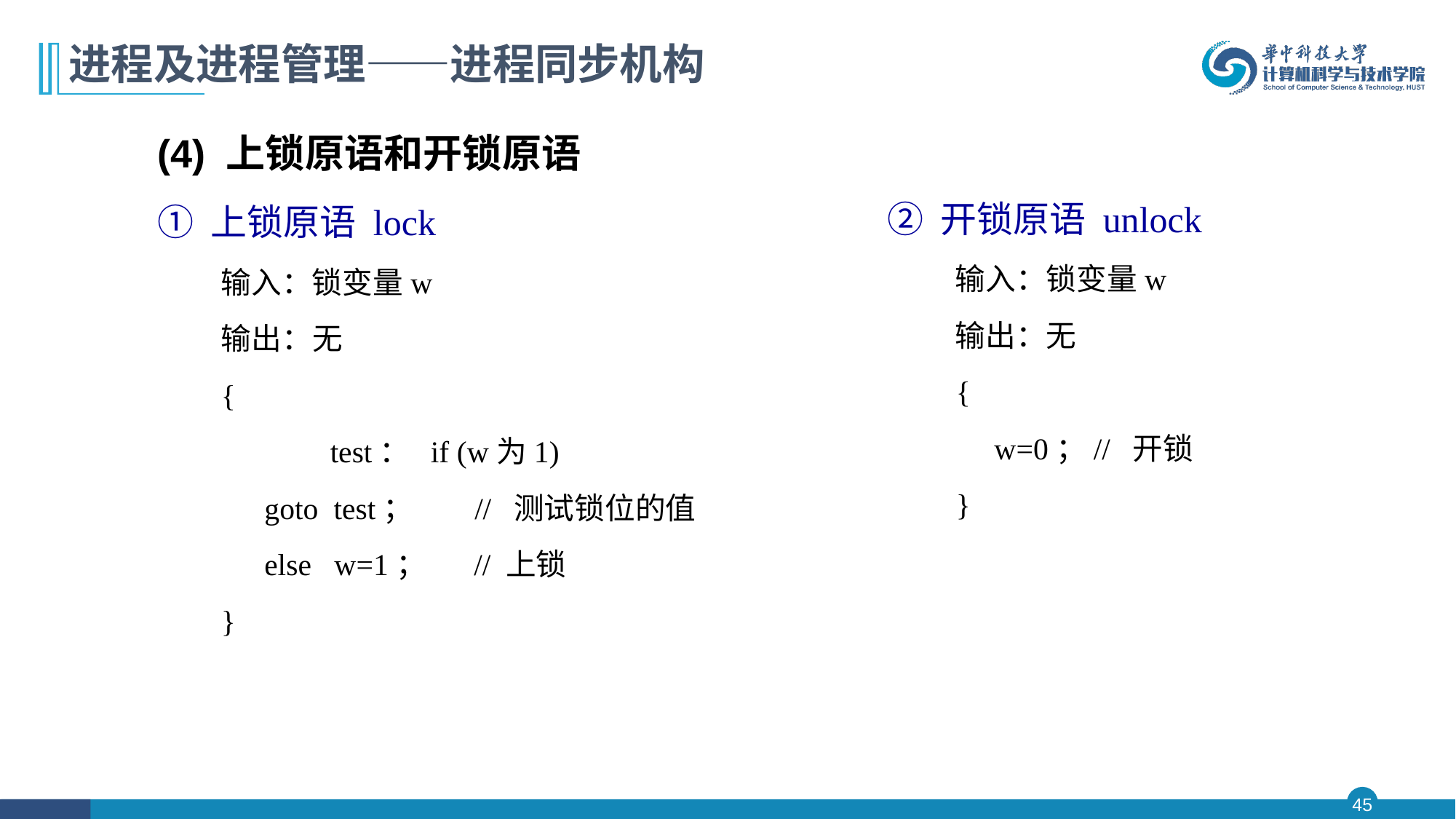

# 进程及进程管理——进程同步机构
(4) 上锁原语和开锁原语
① 上锁原语 lock
	输入：锁变量w
    	输出：无
    	{
        		test：  if (w为1)
              goto  test；        //  测试锁位的值
              else   w=1；      // 上锁
   	}
② 开锁原语 unlock
         输入：锁变量w
         输出：无
         {
              w=0；//  开锁
         }